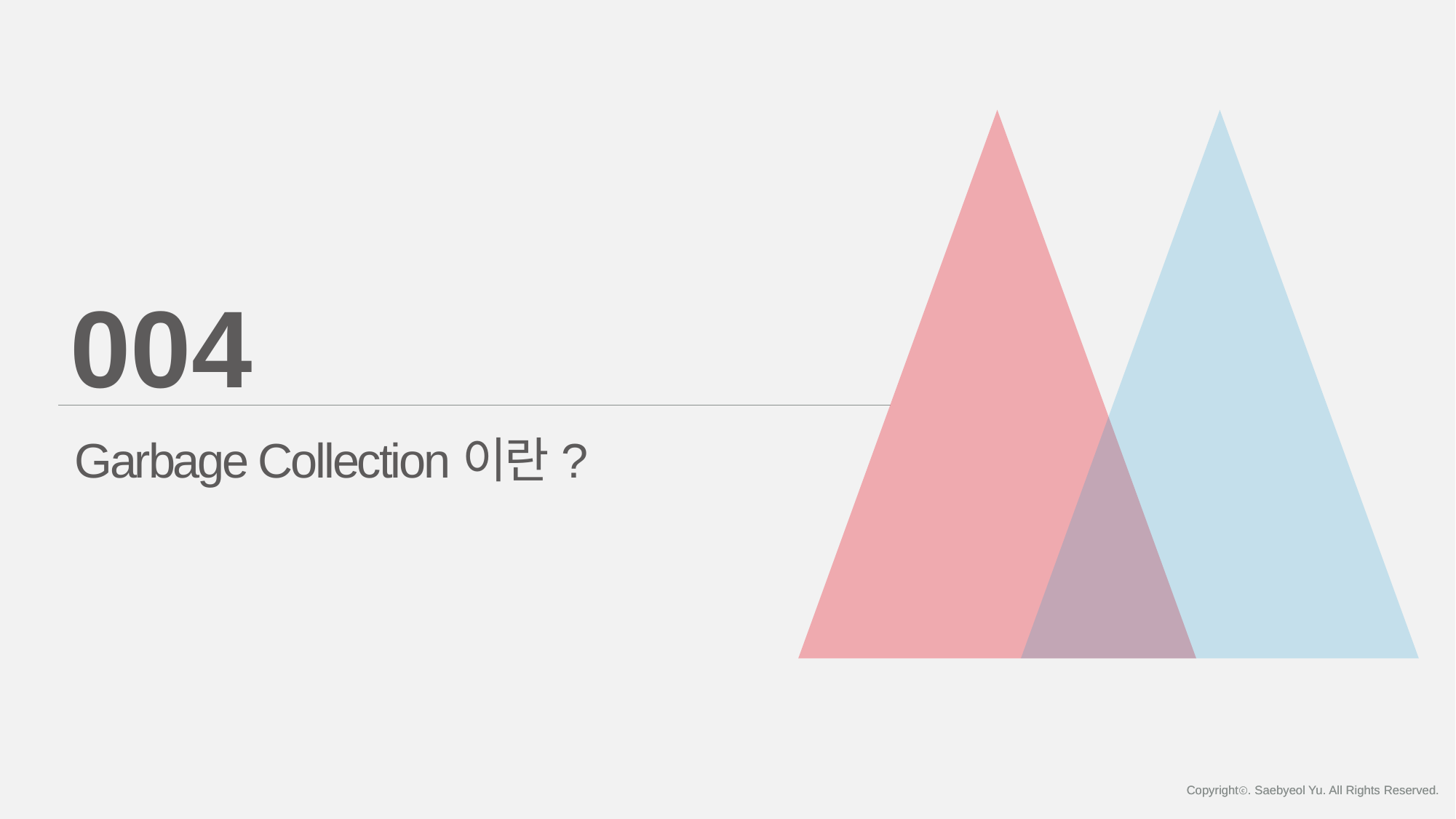

004
Garbage Collection이란?
Copyrightⓒ. Saebyeol Yu. All Rights Reserved.